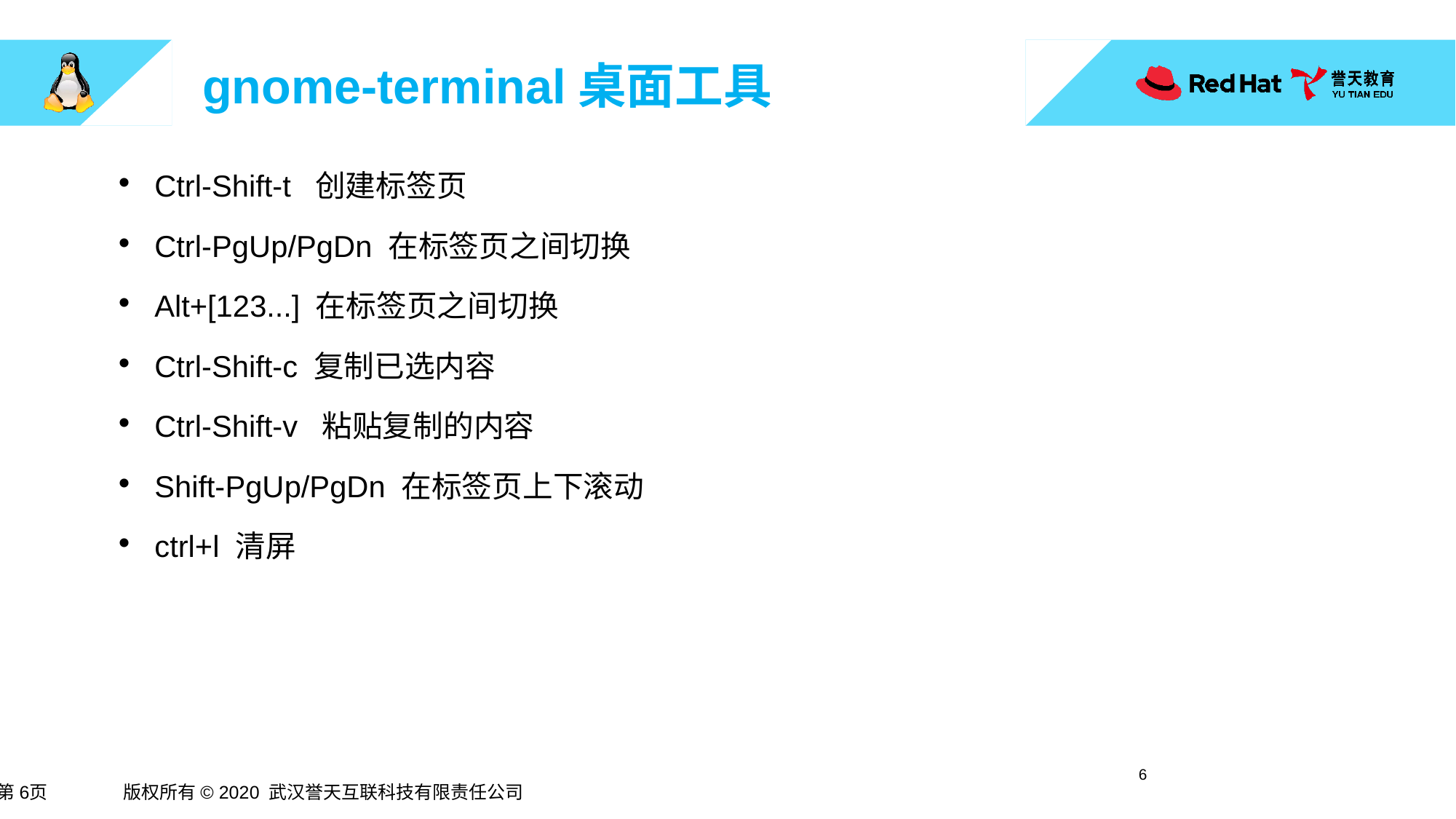

# gnome-terminal桌面工具
Ctrl-Shift-t  创建标签页
Ctrl-PgUp/PgDn 在标签页之间切换
Alt+[123...] 在标签页之间切换
Ctrl-Shift-c 复制已选内容
Ctrl-Shift-v  粘贴复制的内容
Shift-PgUp/PgDn 在标签页上下滚动
ctrl+l 清屏
6